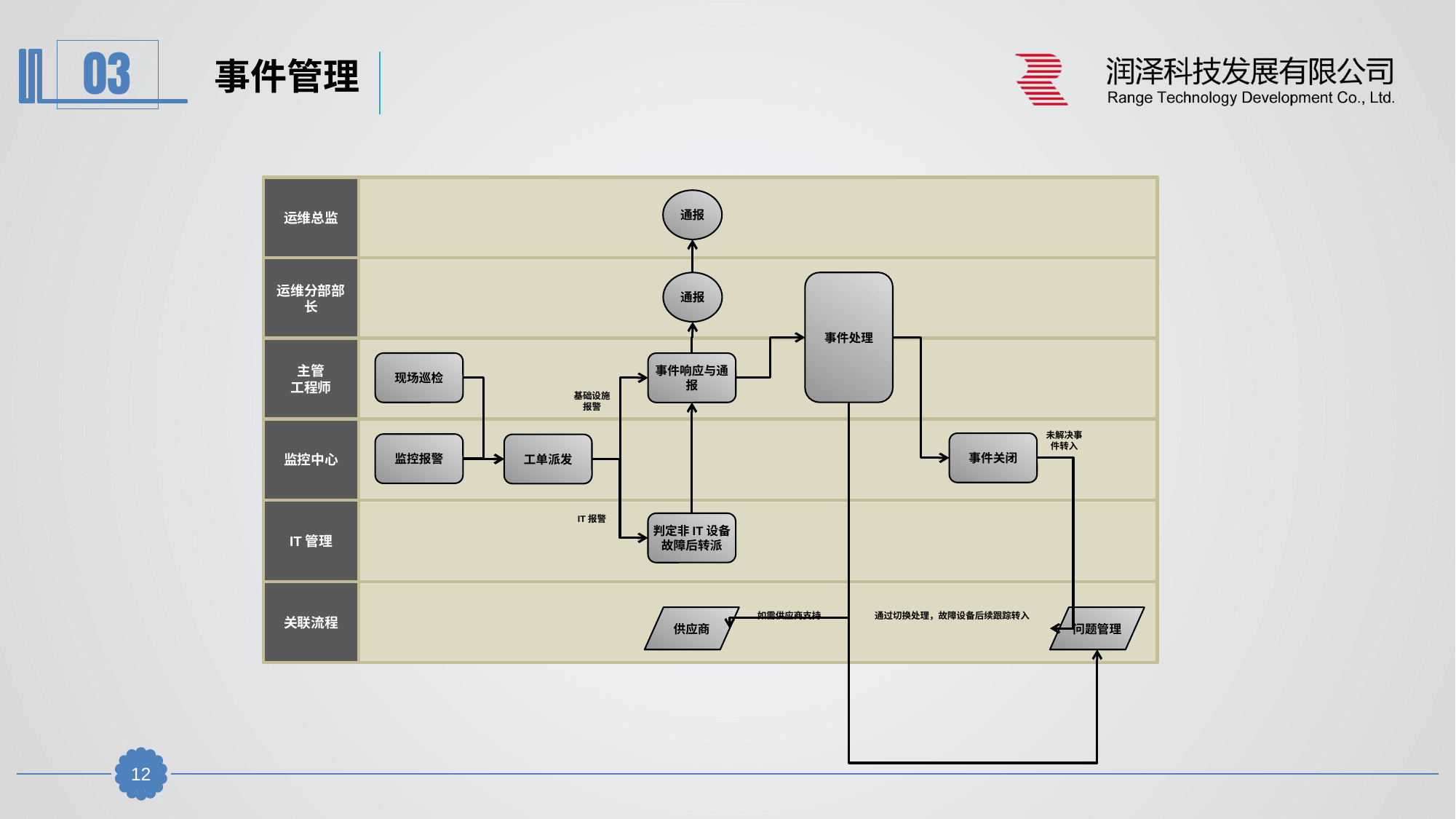

事件管理
运维总监

通报
运维分部部长

通报
事件处理
主管
工程师

现场巡检
事件响应与通报
基础设施报警
监控中心

未解决事件转入
事件关闭
监控报警
工单派发
IT管理

IT报警
判定非IT设备故障后转派
关联流程

如需供应商支持
通过切换处理，故障设备后续跟踪转入
供应商
问题管理
12